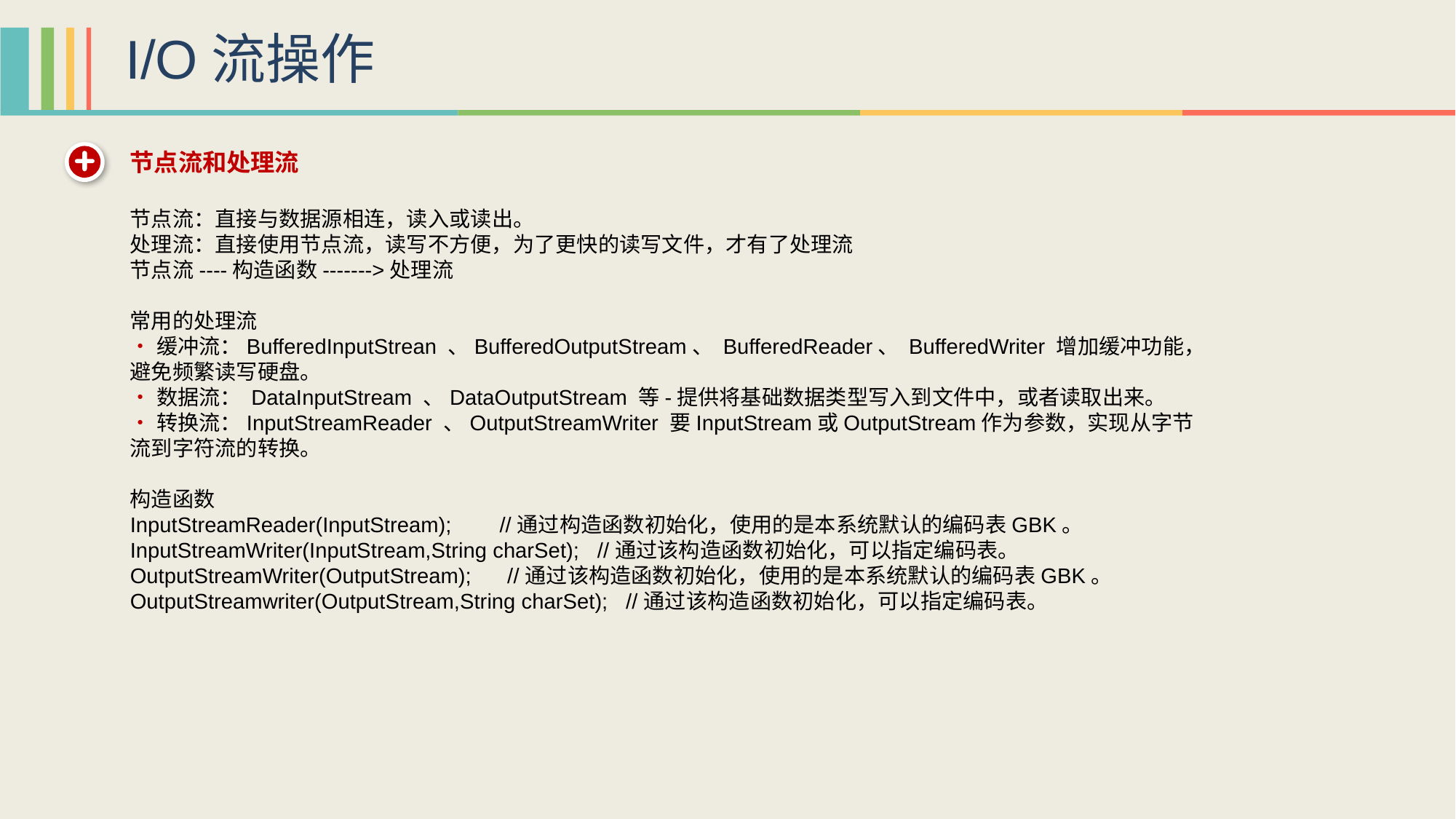

I/O流操作

节点流和处理流

节点流：直接与数据源相连，读入或读出。
处理流：直接使用节点流，读写不方便，为了更快的读写文件，才有了处理流
节点流----构造函数------->处理流

常用的处理流
•缓冲流：BufferedInputStrean 、BufferedOutputStream、 BufferedReader、 BufferedWriter 增加缓冲功能，避免频繁读写硬盘。
•数据流： DataInputStream 、DataOutputStream 等-提供将基础数据类型写入到文件中，或者读取出来。
•转换流：InputStreamReader 、OutputStreamWriter 要InputStream或OutputStream作为参数，实现从字节流到字符流的转换。

构造函数
InputStreamReader(InputStream);        //通过构造函数初始化，使用的是本系统默认的编码表GBK。
InputStreamWriter(InputStream,String charSet);   //通过该构造函数初始化，可以指定编码表。
OutputStreamWriter(OutputStream);      //通过该构造函数初始化，使用的是本系统默认的编码表GBK。
OutputStreamwriter(OutputStream,String charSet);   //通过该构造函数初始化，可以指定编码表。